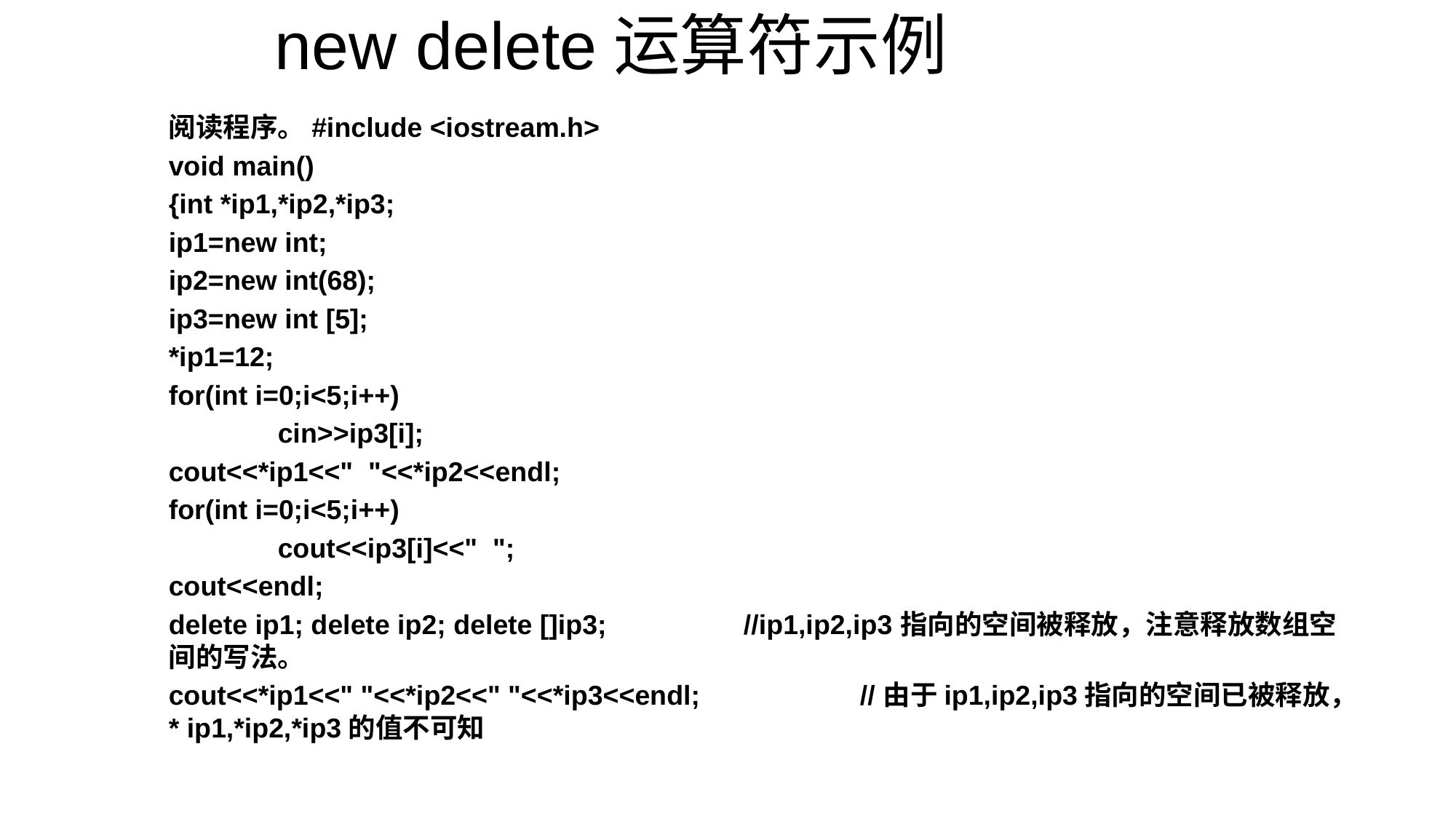

# new delete运算符示例
阅读程序。#include <iostream.h>
void main()
{int *ip1,*ip2,*ip3;
ip1=new int;
ip2=new int(68);
ip3=new int [5];
*ip1=12;
for(int i=0;i<5;i++)
	cin>>ip3[i];
cout<<*ip1<<"  "<<*ip2<<endl;
for(int i=0;i<5;i++)
	cout<<ip3[i]<<"  ";
cout<<endl;
delete ip1; delete ip2; delete []ip3;                  //ip1,ip2,ip3指向的空间被释放，注意释放数组空间的写法。
cout<<*ip1<<" "<<*ip2<<" "<<*ip3<<endl;                     //由于ip1,ip2,ip3指向的空间已被释放，* ip1,*ip2,*ip3的值不可知